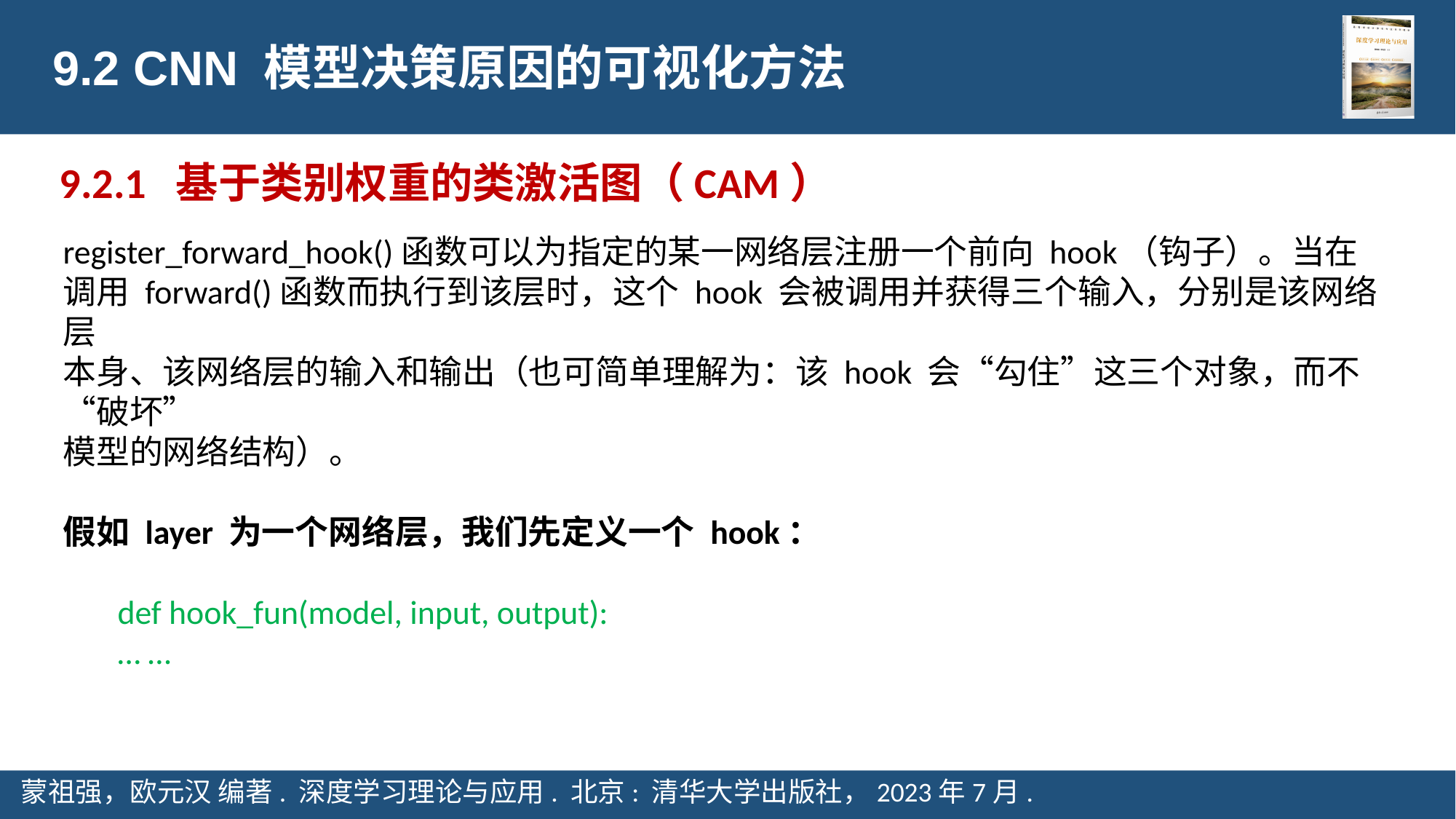

9.2 CNN 模型决策原因的可视化方法
9.2.1  基于类别权重的类激活图（CAM）
register_forward_hook()函数可以为指定的某一网络层注册一个前向 hook（钩子）。当在
调用 forward()函数而执行到该层时，这个 hook 会被调用并获得三个输入，分别是该网络层
本身、该网络层的输入和输出（也可简单理解为：该 hook 会“勾住”这三个对象，而不“破坏”
模型的网络结构）。

假如 layer 为一个网络层，我们先定义一个 hook：

def hook_fun(model, input, output):
… …